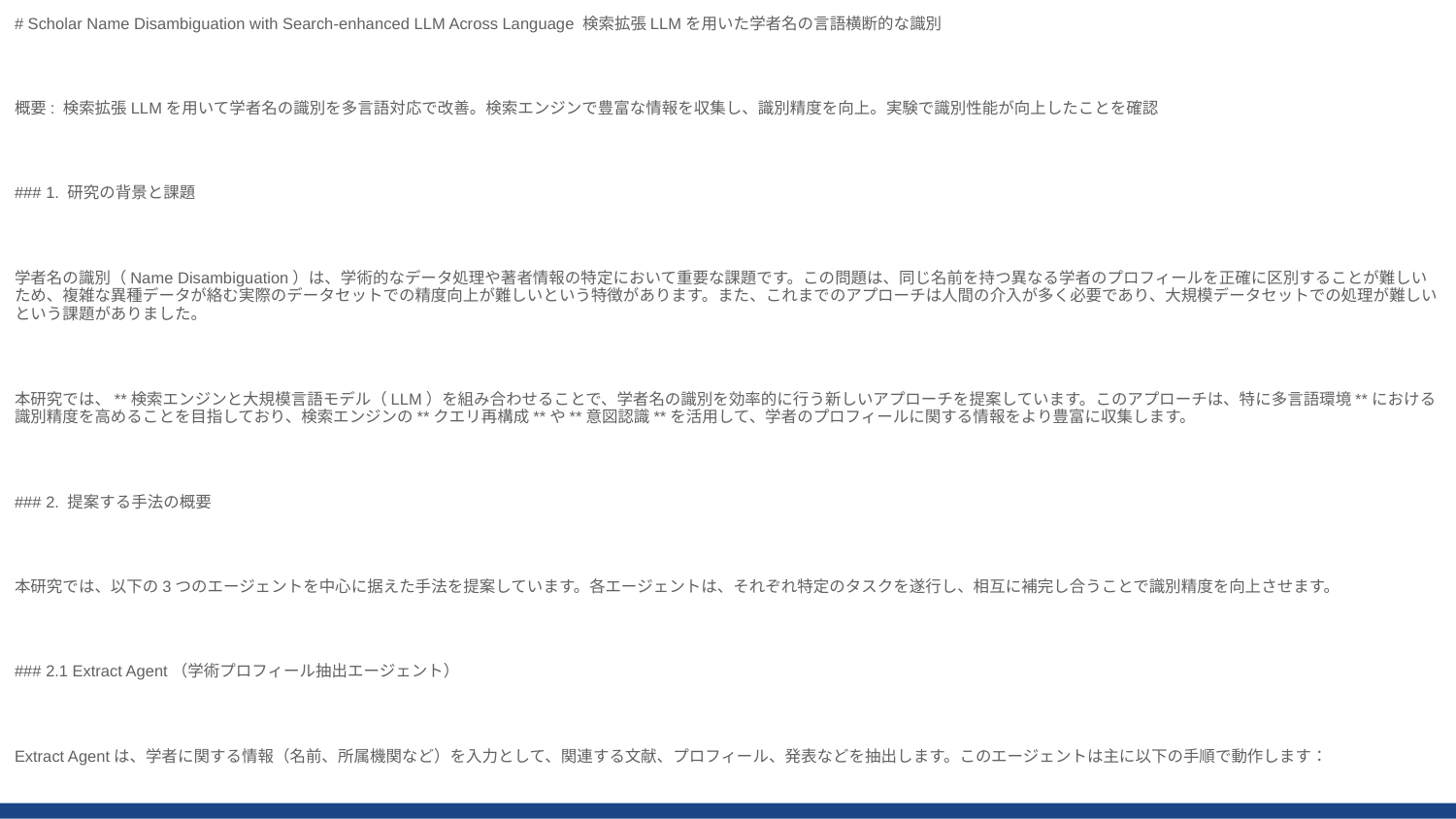

# Scholar Name Disambiguation with Search-enhanced LLM Across Language 検索拡張LLMを用いた学者名の言語横断的な識別

概要: 検索拡張LLMを用いて学者名の識別を多言語対応で改善。検索エンジンで豊富な情報を収集し、識別精度を向上。実験で識別性能が向上したことを確認

### 1. 研究の背景と課題

学者名の識別（Name Disambiguation）は、学術的なデータ処理や著者情報の特定において重要な課題です。この問題は、同じ名前を持つ異なる学者のプロフィールを正確に区別することが難しいため、複雑な異種データが絡む実際のデータセットでの精度向上が難しいという特徴があります。また、これまでのアプローチは人間の介入が多く必要であり、大規模データセットでの処理が難しいという課題がありました。

本研究では、**検索エンジンと大規模言語モデル（LLM）を組み合わせることで、学者名の識別を効率的に行う新しいアプローチを提案しています。このアプローチは、特に多言語環境**における識別精度を高めることを目指しており、検索エンジンの**クエリ再構成**や**意図認識**を活用して、学者のプロフィールに関する情報をより豊富に収集します。

### 2. 提案する手法の概要

本研究では、以下の3つのエージェントを中心に据えた手法を提案しています。各エージェントは、それぞれ特定のタスクを遂行し、相互に補完し合うことで識別精度を向上させます。

### 2.1 Extract Agent（学術プロフィール抽出エージェント）

Extract Agentは、学者に関する情報（名前、所属機関など）を入力として、関連する文献、プロフィール、発表などを抽出します。このエージェントは主に以下の手順で動作します：

1. **入力情報の解析**：学者の名前や所属機関などの入力情報を解析し、検索に必要な情報を整理します。
2. **検索強化**：検索エンジンの機能を活用してキーワードの拡張やクエリの再構成を行い、関連するリソースを収集します。これにより、特に現地言語での情報を効果的に収集します。
3. **情報の抽出と構造化**：LLMを使って、検索結果から学者の関連情報（例えば、学術ホームページ、出版リスト、所属など）を抽出し、今後の処理に使用するために構造化します。

### 2.2 Name Translate Agent（名前翻訳エージェント）

特に**非英語圏の学者**に対しては、名前のバリエーション（例えば中国語のピンインなど）によりプロフィールの完全な取得が難しい場合があります。このエージェントでは以下の手順を実行します：

1. **機関情報の部分翻訳**：学者の所属機関名などを部分的に翻訳し、検索の精度を高めます。
2. **検索強化**：翻訳された情報を使って検索を実行し、ニュース記事や学術履歴などの関連情報を取得します。
3. **現地言語での名前の抽出**：LLMを用いて、検索結果から学者の名前を現地言語で特定します。

### 2.3 Disambiguation Agent（識別エージェント）

Disambiguation Agentは、同一の名前を持つ複数の学者のプロフィールを比較し、同一人物であるかどうかを判断します。具体的な手順は以下の通りです：

1. **データのマッチング**：Extract Agentによって得られた情報を元に、データの初期マッチングを行います。
2. **情報の比較**：LLMを使って、詳細な情報（出版物、所属、共著者など）を比較します。
3. **最終判断**：比較結果に基づいて、同一人物かどうかを最終判断します。

### 3. ワークフローの詳細

全体のワークフローは以下の手順で構成されており、特に現地言語での情報を効果的に収集・利用することで識別精度を高めています。

1. **名前の一貫性確認**：学者の名前が現地言語と一貫しているかを確認し、一貫していればその名前で検索を行い、プロフィールを要約します。
2. **機関の翻訳と研究分野の特定**：LLMを用いて機関名などを翻訳し、さらに現地言語での検索を実行して、ホームページやプロフィールを取得します。
3. **現地名の特定**：検索結果から現地名を推測し、さらにその名前で再検索を行うことで、情報を補完します。
4. **複数のアイデンティティの取り扱い**：検索結果に複数のアイデンティティが示される場合、さらなる分析のために候補リストを返します。

### 4. 数学的形式の説明

この論文では、学者名の識別タスクを数式として定式化しています。以下はその数学的説明です：

- **集合の定義**：
    - 論文の集合：P

        PP

    - 受賞リストの集合：A

        AA

    - 学者の集合：S

        SS

- 各論文 pi​∈P の著者リスト {ai1​,ai2​,…,aim​} と、受賞リスト aj​∈A の受賞者 {rj1​,rj2​,…,rjn​} を正しい学者プロフィール s∈S にマッピングすることを目指します。

    pi∈Pp_i \in P

    {ai1,ai2,…,aim}\{a_{i1}, a_{i2}, \dots, a_{im}\}

    aj∈Aa_j \in A

    {rj1,rj2,…,rjn}\{r_{j1}, r_{j2}, \dots, r_{jn}\}

    s∈Ss \in S

- **最適化目標**：
    - Fsearch(q)F_{\text{search}}(q)Fsearch​(q)：検索クエリ q を実行する検索関数

        qq

    - Fextract(result)F_{\text{extract}}(\text{result})Fextract​(result)：検索結果からプロファイル情報を抽出する関数
    - Fcompare(p1,p2)F_{\text{compare}}(p_1, p_2)Fcompare​(p1​,p2​)：二つのプロファイルを比較し、類似度を評価する関数
    - 最適化式：
    Smin​i,j,k,l∑​∣Fcompare​(Fextract​(Fsearch​(aik​)),Fextract​(Fsearch​(rjl​)))∣

        min⁡S∑i,j,k,l∣Fcompare(Fextract(Fsearch(aik)),Fextract(Fsearch(rjl)))∣\min_S \sum_{i,j,k,l} \left| F_{\text{compare}} \left( F_{\text{extract}} ( F_{\text{search}} (a_{ik}) ), F_{\text{extract}} ( F_{\text{search}} (r_{jl}) ) \right) \right|

    - この最適化式は、各学者のプロファイルが間違ってマッピングされることを最小化することを目指しています。

### 5. 実験と結果

提案する手法の有効性を検証するために、いくつかの実験が行われました。

- **検索戦略と再現率**：
    - 英語とピンインを用いた検索から始まり、現地言語を利用する戦略まで、様々な方法を試し、最終的に**ピンイン + 中国語の機関情報 + 連絡先情報**を用いた検索戦略が**89%の再現率**を達成しました。
- **学者の比較**：
    - 各学者プロフィールの一致度をスコア化し、7ポイント以上のスコアを持つ場合に同一人物と判断するルールを適用しました。この結果、**100%の正確性**を達成しています。

### 6. 考察と結論

この研究は、LLMの強力な言語理解能力と、検索エンジンによるリアルタイムかつ豊富な情報収集能力を組み合わせることで、学者名の識別タスクにおいて高精度な結果を達成しました。特に、多言語対応が必要な状況でその強みが発揮され、従来の方法に比べて大幅な精度向上を示しています。